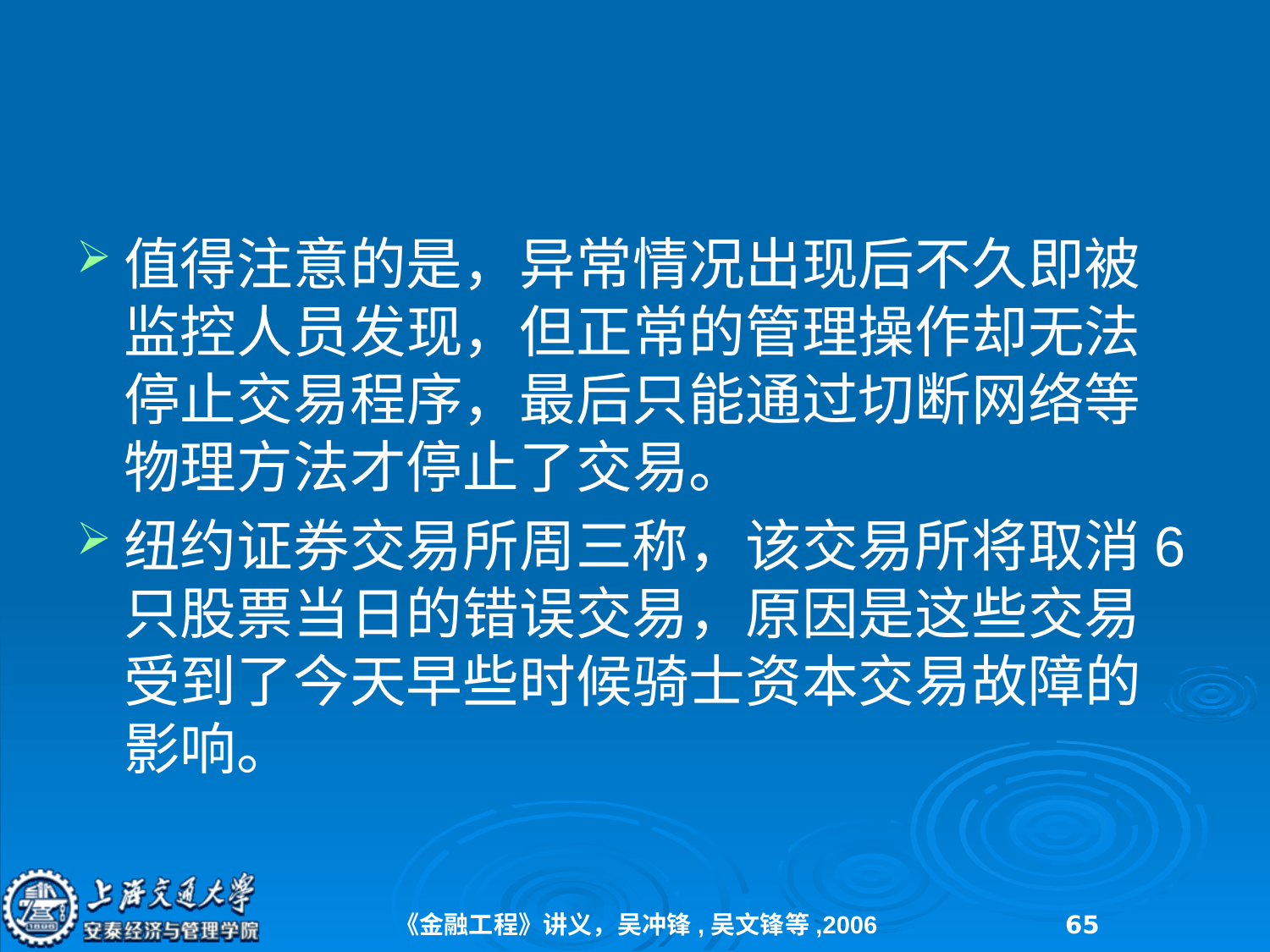

#
值得注意的是，异常情况出现后不久即被监控人员发现，但正常的管理操作却无法停止交易程序，最后只能通过切断网络等物理方法才停止了交易。
纽约证券交易所周三称，该交易所将取消6只股票当日的错误交易，原因是这些交易受到了今天早些时候骑士资本交易故障的影响。